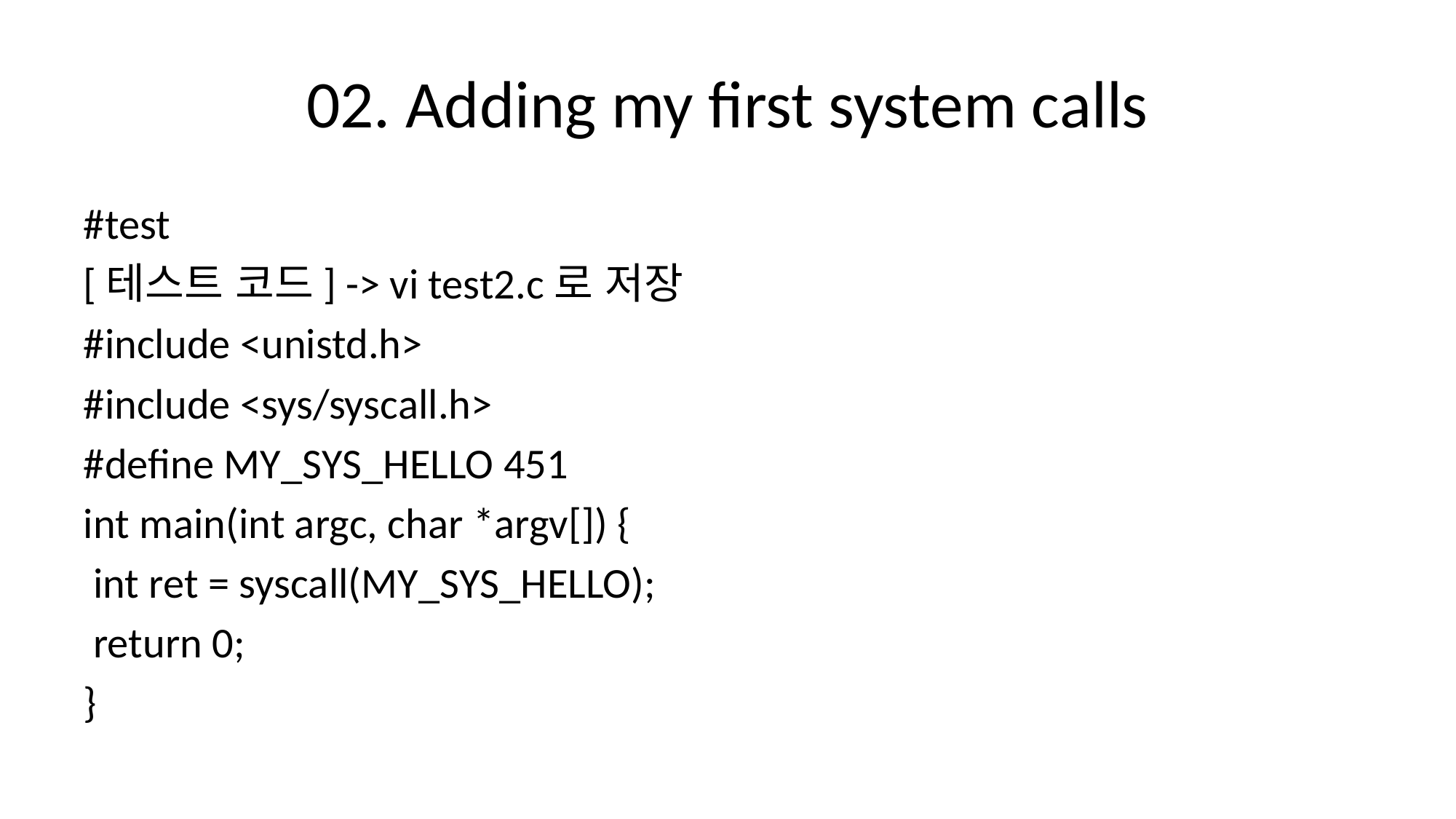

# 02. Adding my first system calls
#test
[테스트 코드] -> vi test2.c로 저장
#include <unistd.h>
#include <sys/syscall.h>
#define MY_SYS_HELLO 451
int main(int argc, char *argv[]) {
 int ret = syscall(MY_SYS_HELLO);
 return 0;
}